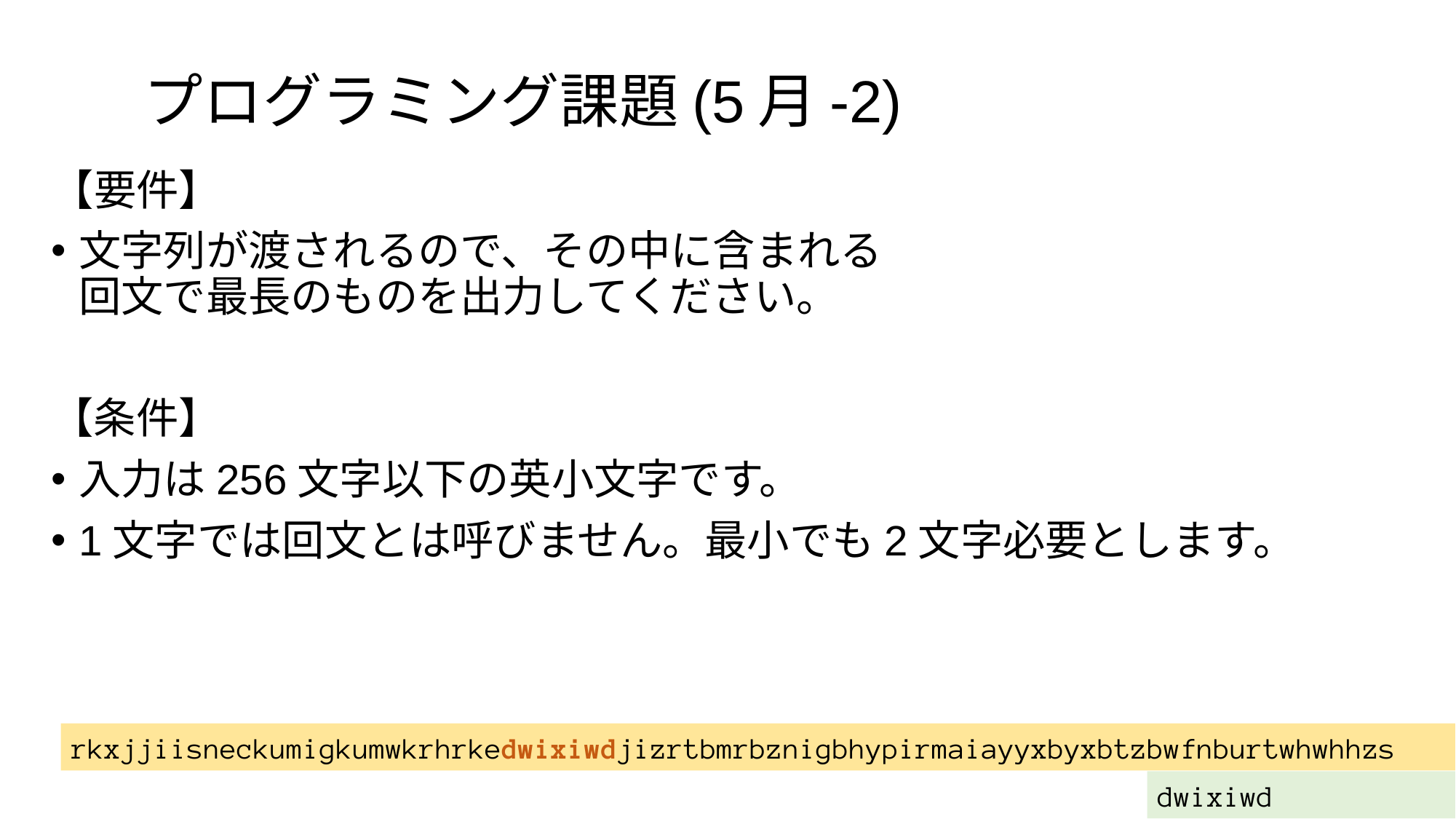

# プログラミング課題(5月-2)
【要件】
文字列が渡されるので、その中に含まれる
回文で最長のものを出力してください。

【条件】
入力は256文字以下の英小文字です。
1文字では回文とは呼びません。最小でも2文字必要とします。

rkxjjiisneckumigkumwkrhrkedwixiwdjizrtbmrbznigbhypirmaiayyxbyxbtzbwfnburtwhwhhzs
dwixiwd